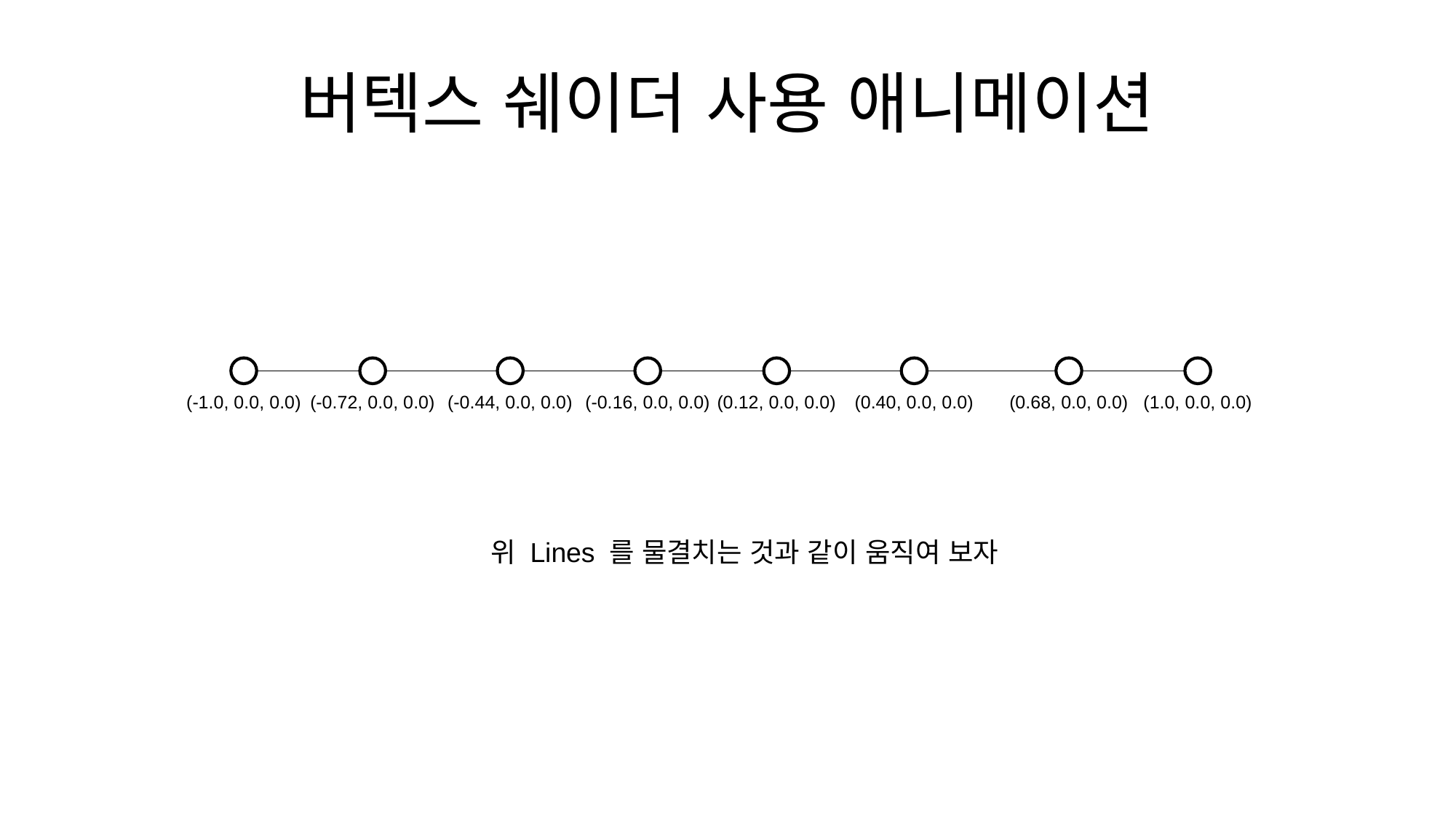

# 버텍스 쉐이더 사용 애니메이션

(-1.0, 0.0, 0.0)
(-0.72, 0.0, 0.0)
(-0.44, 0.0, 0.0)
(-0.16, 0.0, 0.0)
(0.12, 0.0, 0.0)
(0.40, 0.0, 0.0)
(0.68, 0.0, 0.0)
(1.0, 0.0, 0.0)
위 Lines 를 물결치는 것과 같이 움직여 보자